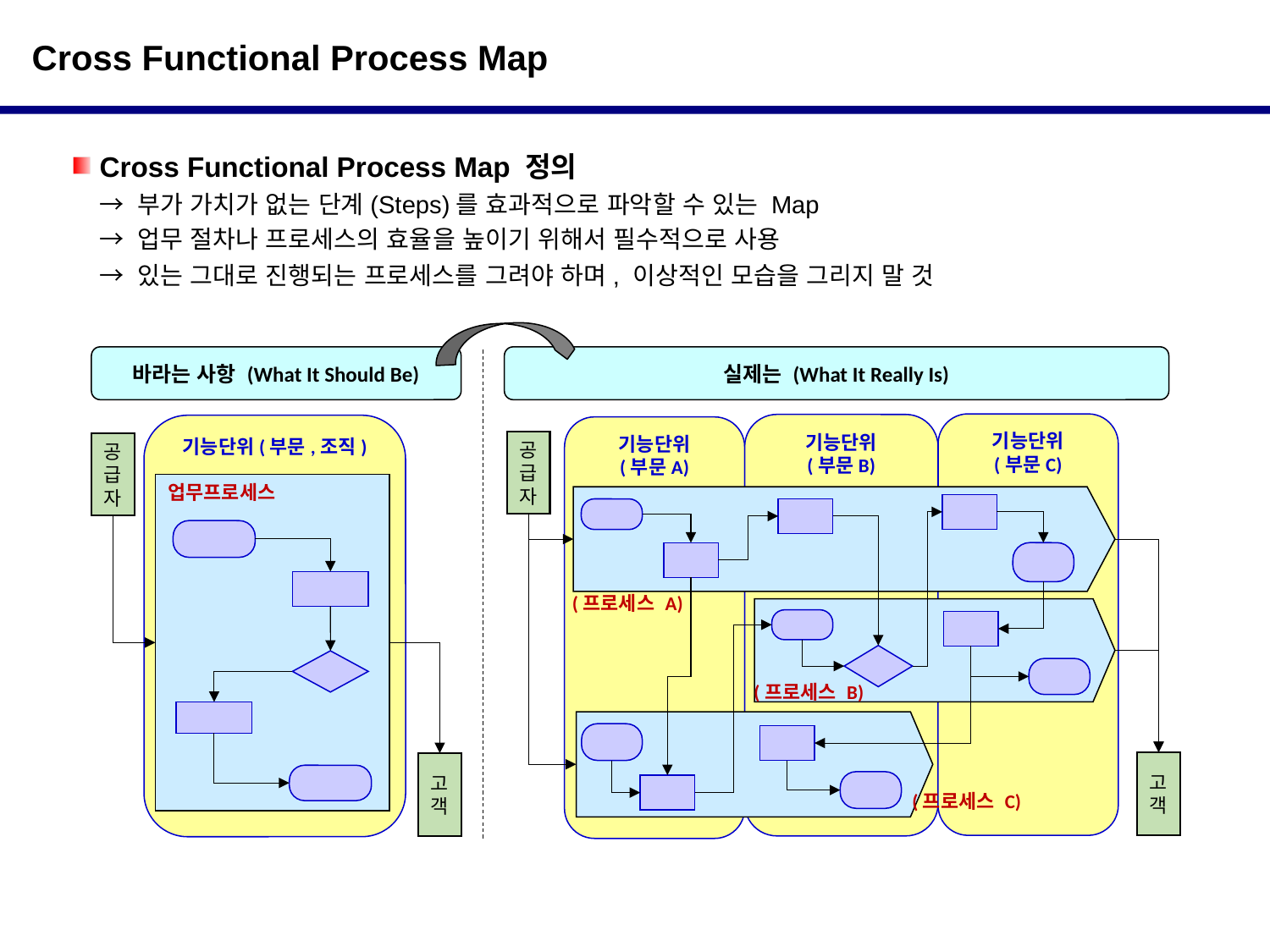

Cross Functional Process Map

 Cross Functional Process Map 정의
    → 부가 가치가 없는 단계(Steps)를 효과적으로 파악할 수 있는 Map
    → 업무 절차나 프로세스의 효율을 높이기 위해서 필수적으로 사용
    → 있는 그대로 진행되는 프로세스를 그려야 하며, 이상적인 모습을 그리지 말 것

바라는 사항 (What It Should Be)
실제는 (What It Really Is)
기능단위
(부문C)
기능단위
(부문B)
기능단위(부문,조직)
기능단위
(부문A)
공
급
자
공
급
자
업무프로세스

(프로세스 A)

(프로세스 B)

고
객
고
객

(프로세스 C)